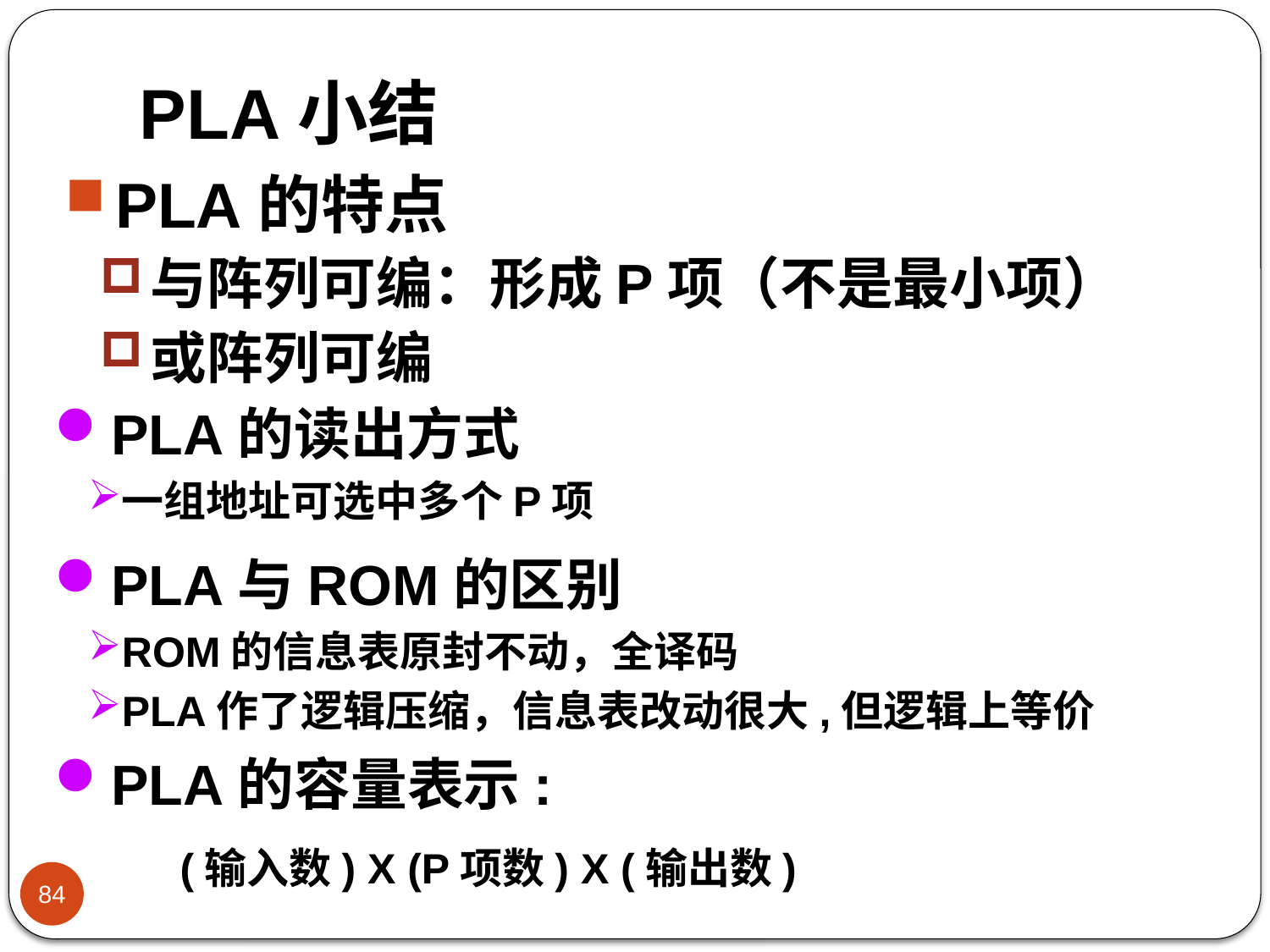

# PLA小结
PLA的特点
与阵列可编：形成P项（不是最小项）
或阵列可编
PLA的读出方式
一组地址可选中多个P项
PLA与ROM的区别
ROM的信息表原封不动，全译码
PLA作了逻辑压缩，信息表改动很大,但逻辑上等价
PLA的容量表示:
        (输入数) X (P项数) X (输出数)
84